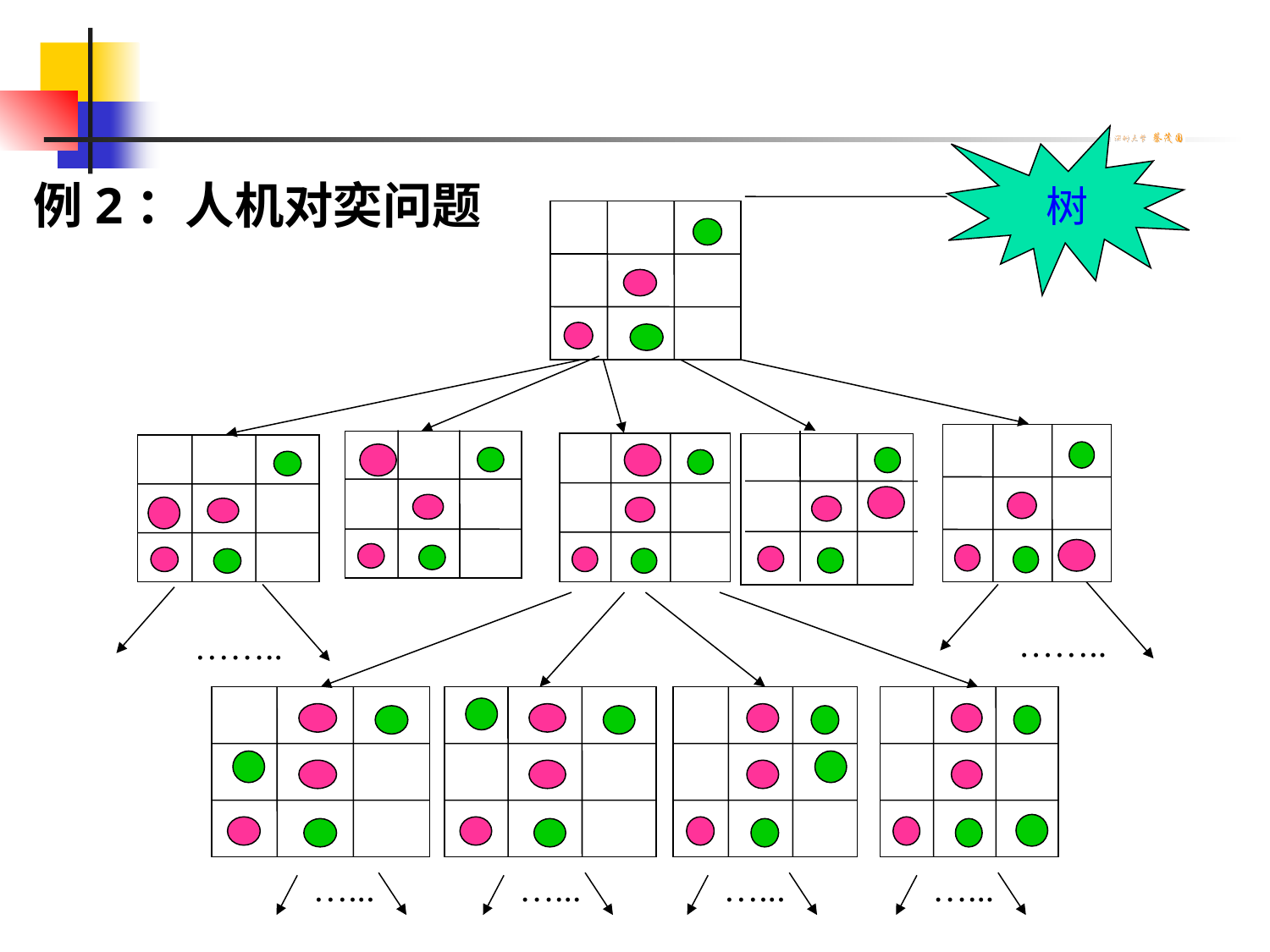

树

例2：人机对奕问题

……..

……..
…...

…...

…...

…...